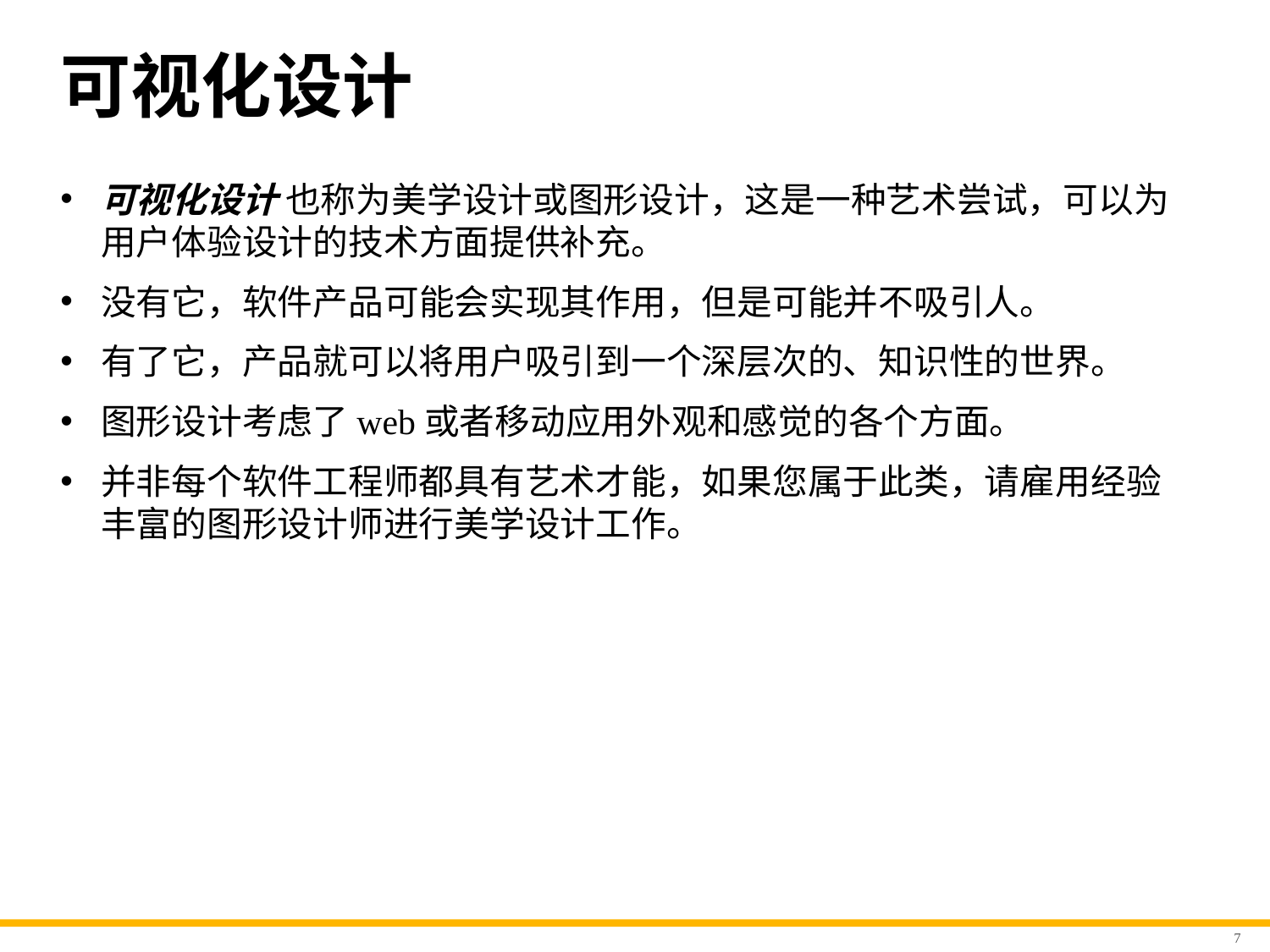

# 可视化设计
可视化设计 也称为美学设计或图形设计，这是一种艺术尝试，可以为用户体验设计的技术方面提供补充。
没有它，软件产品可能会实现其作用，但是可能并不吸引人。
有了它，产品就可以将用户吸引到一个深层次的、知识性的世界。
图形设计考虑了web或者移动应用外观和感觉的各个方面。
并非每个软件工程师都具有艺术才能，如果您属于此类，请雇用经验丰富的图形设计师进行美学设计工作。
7